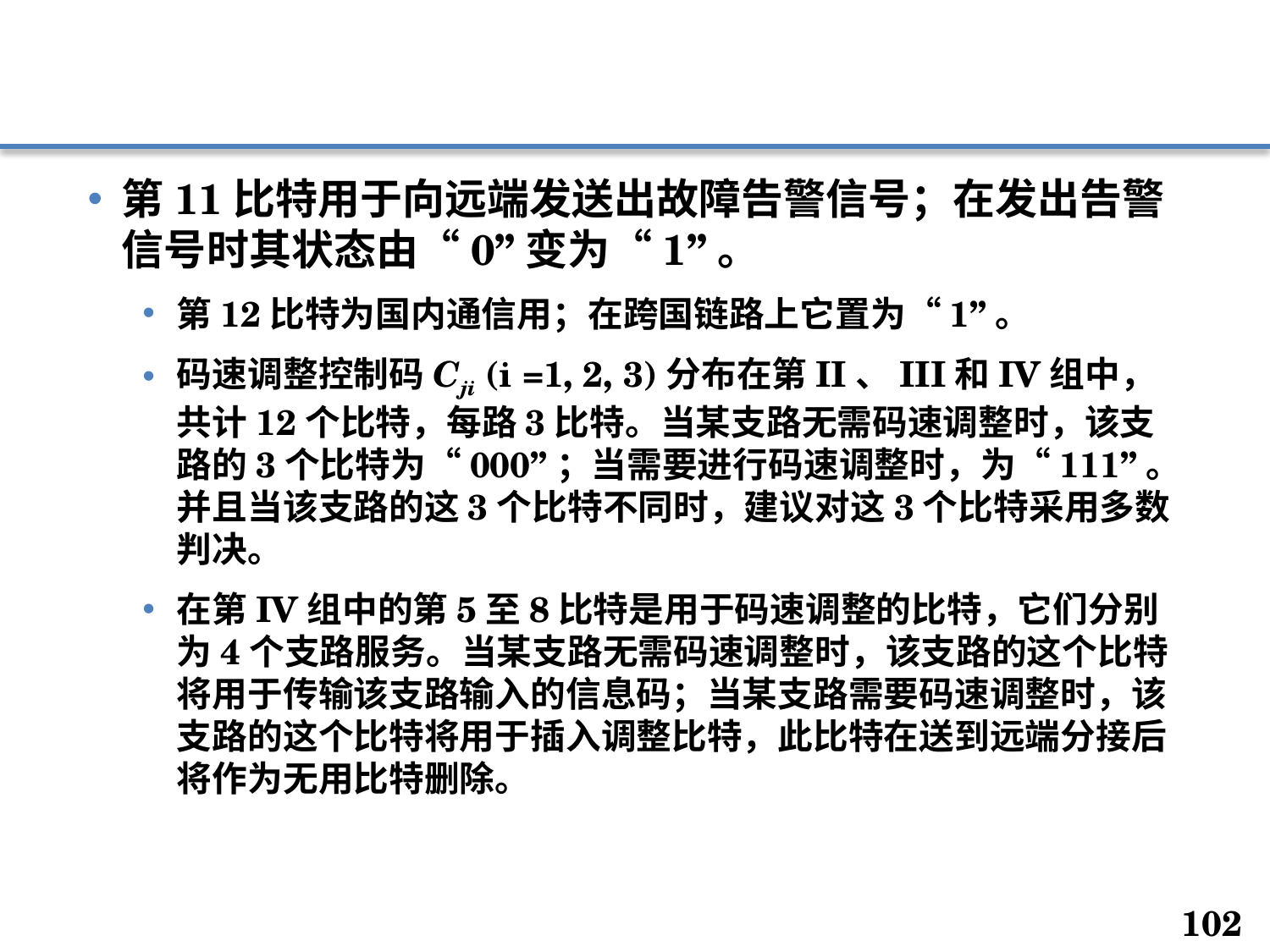

#
第11比特用于向远端发送出故障告警信号；在发出告警信号时其状态由“0”变为“1”。
第12比特为国内通信用；在跨国链路上它置为“1”。
码速调整控制码Cji (i =1, 2, 3)分布在第II、III和IV组中，共计12个比特，每路3比特。当某支路无需码速调整时，该支路的3个比特为“000”；当需要进行码速调整时，为“111”。并且当该支路的这3个比特不同时，建议对这3个比特采用多数判决。
在第IV组中的第5至8比特是用于码速调整的比特，它们分别为4个支路服务。当某支路无需码速调整时，该支路的这个比特将用于传输该支路输入的信息码；当某支路需要码速调整时，该支路的这个比特将用于插入调整比特，此比特在送到远端分接后将作为无用比特删除。
102